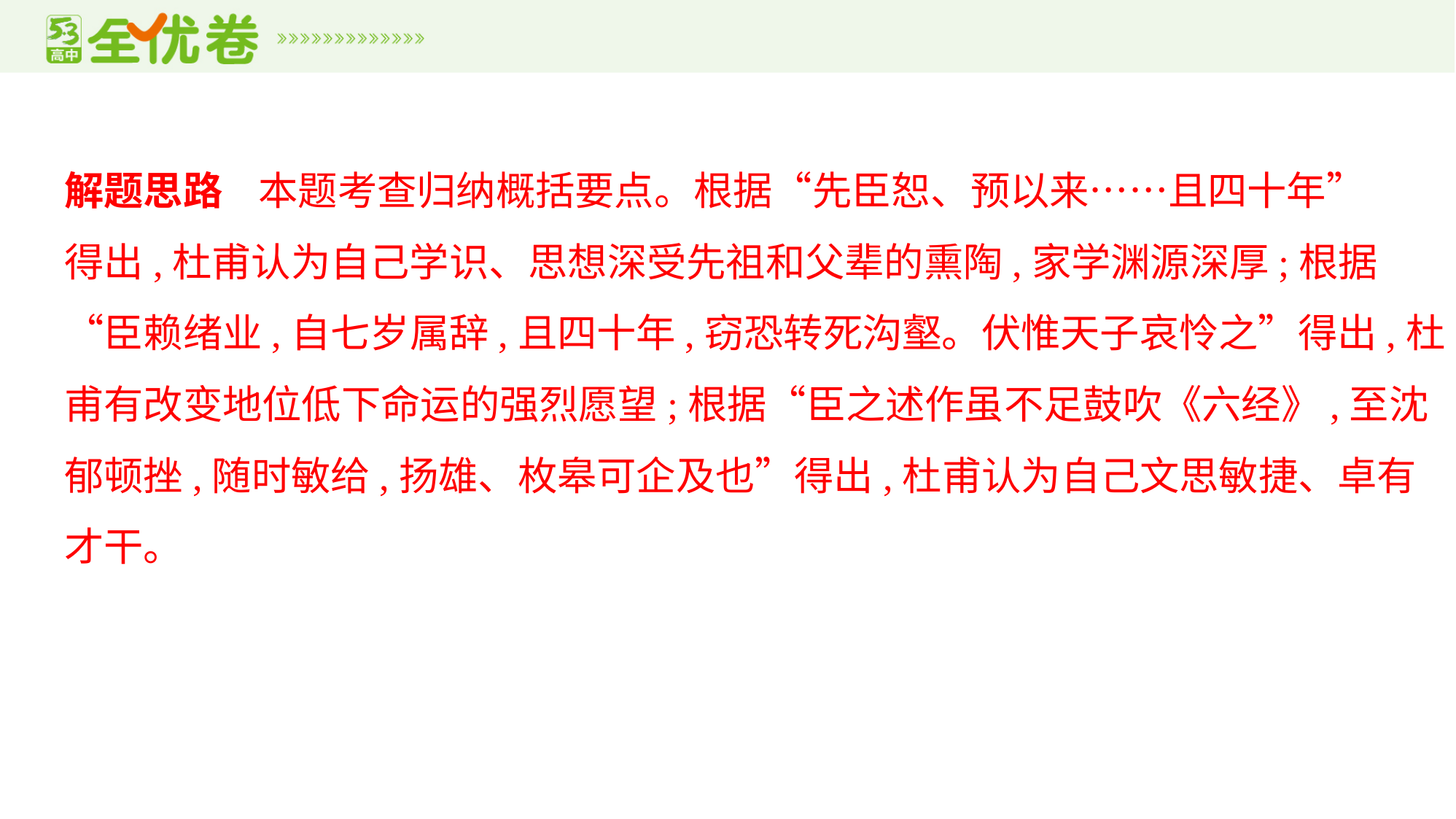

解题思路    本题考查归纳概括要点。根据“先臣恕、预以来……且四十年”
得出,杜甫认为自己学识、思想深受先祖和父辈的熏陶,家学渊源深厚;根据
“臣赖绪业,自七岁属辞,且四十年,窃恐转死沟壑。伏惟天子哀怜之”得出,杜
甫有改变地位低下命运的强烈愿望;根据“臣之述作虽不足鼓吹《六经》,至沈
郁顿挫,随时敏给,扬雄、枚皋可企及也”得出,杜甫认为自己文思敏捷、卓有
才干。